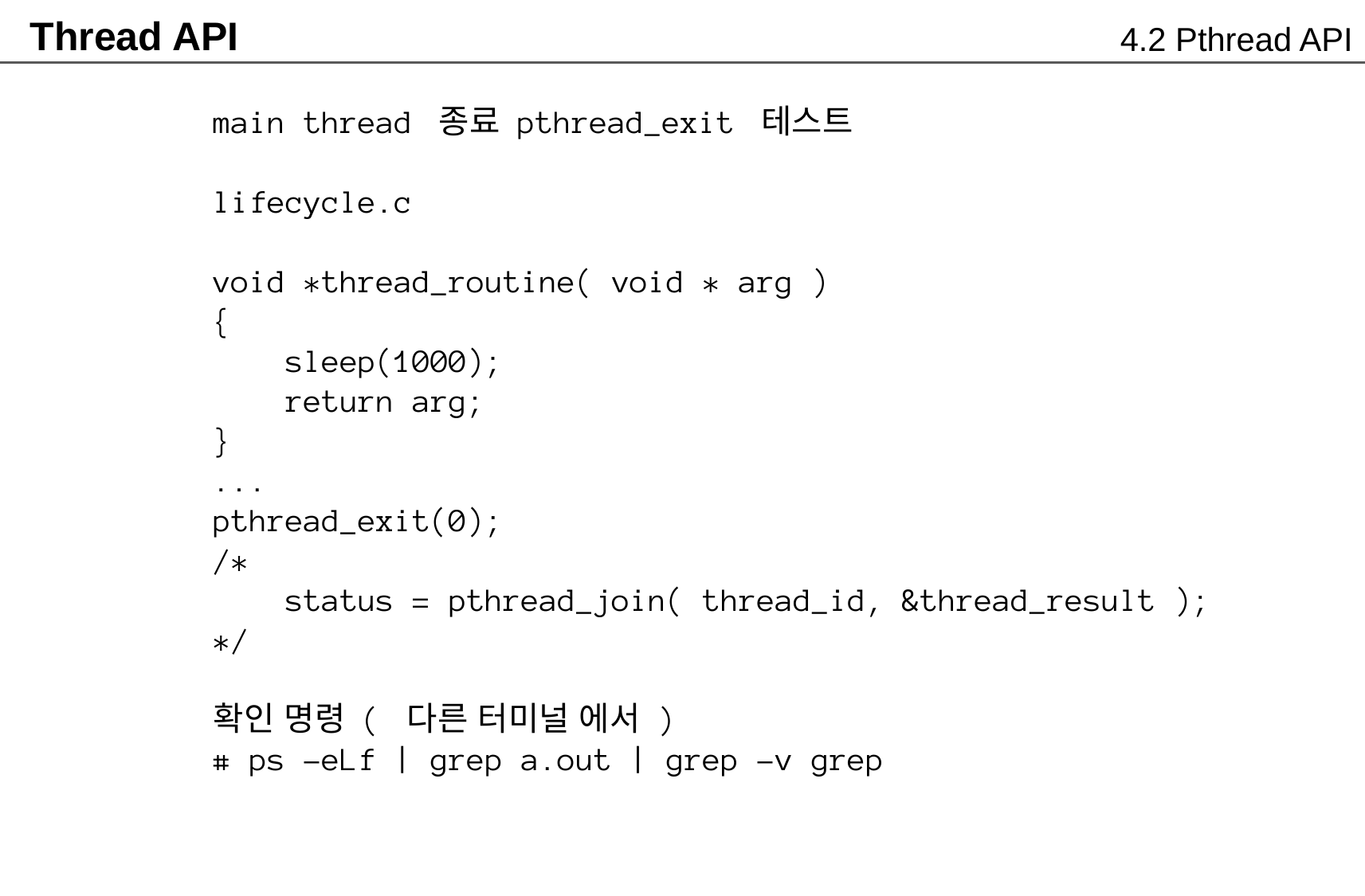

# Thread API
4.2 Pthread API

main thread 종료 pthread_exit 테스트

lifecycle.c

void *thread_routine( void * arg )
{
    sleep(1000);
    return arg;
}
...
pthread_exit(0);
/*
    status = pthread_join( thread_id, &thread_result );
*/

확인 명령 ( 다른 터미널 에서 )
# ps -eLf | grep a.out | grep -v grep